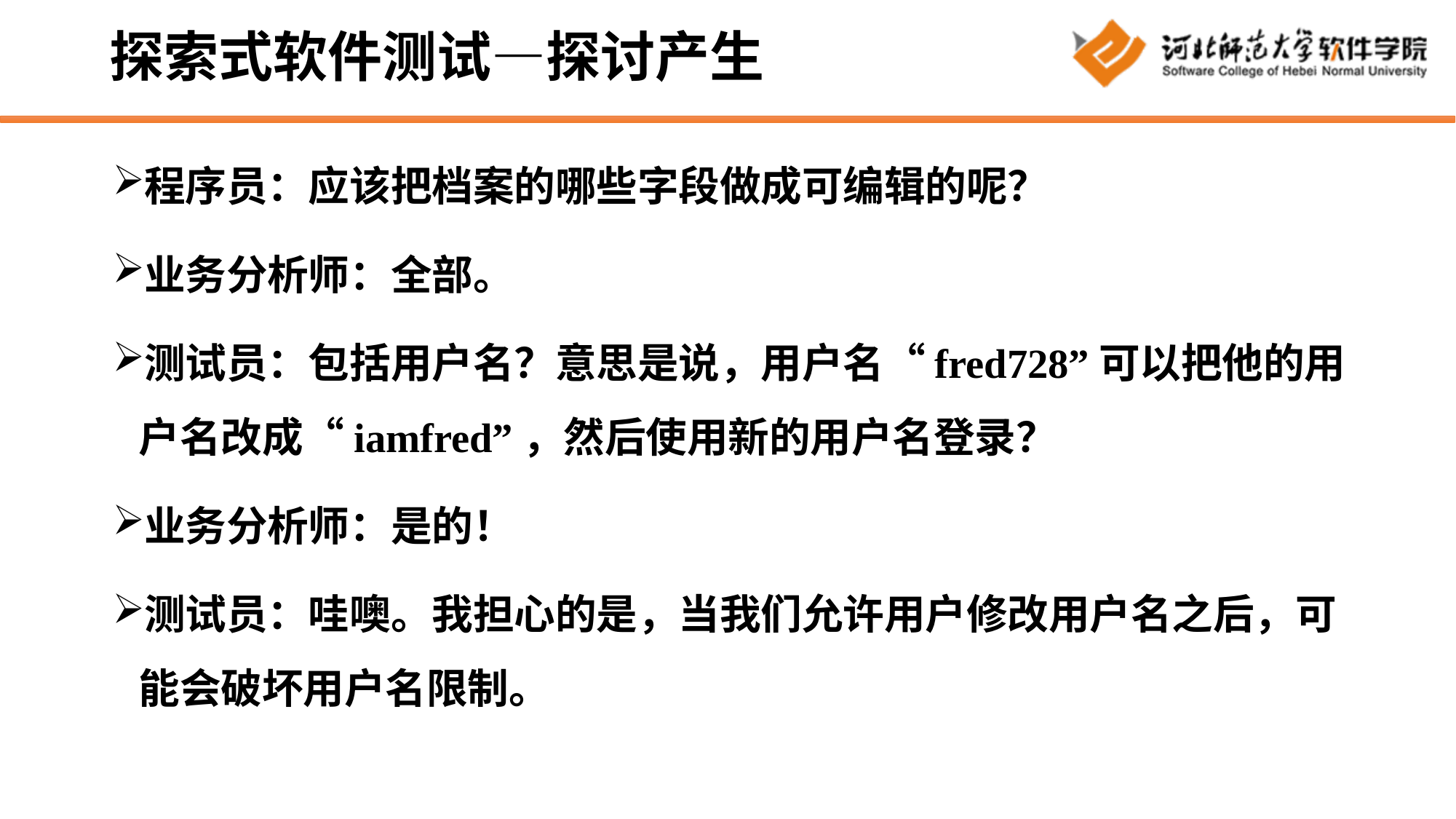

# 探索式软件测试—探讨产生
程序员：应该把档案的哪些字段做成可编辑的呢？
业务分析师：全部。
测试员：包括用户名？意思是说，用户名“fred728”可以把他的用户名改成“iamfred”，然后使用新的用户名登录？
业务分析师：是的！
测试员：哇噢。我担心的是，当我们允许用户修改用户名之后，可能会破坏用户名限制。